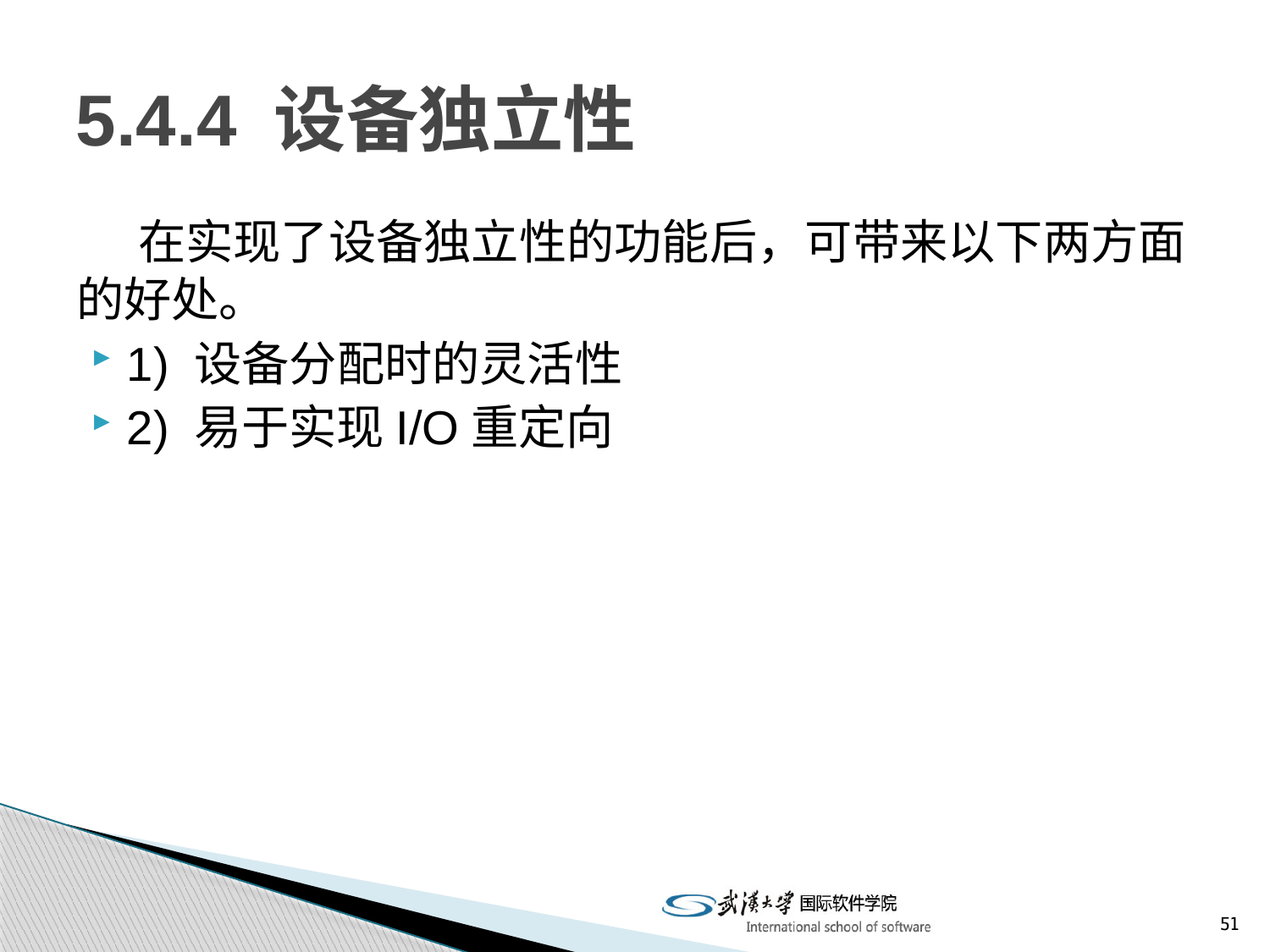

# 5.4.4 设备独立性
在实现了设备独立性的功能后，可带来以下两方面的好处。
1) 设备分配时的灵活性
2) 易于实现I/O重定向
51